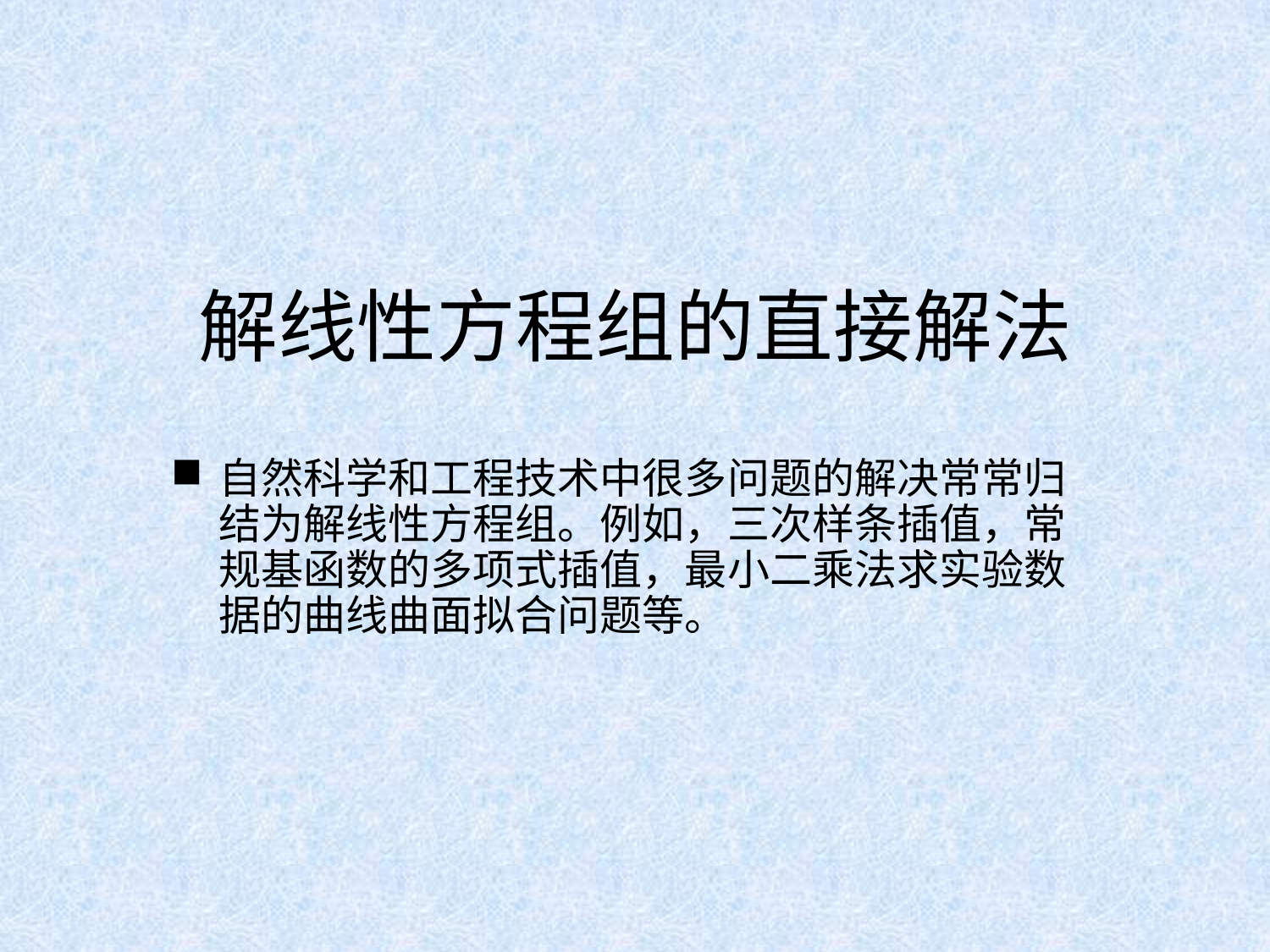

# 解线性方程组的直接解法
自然科学和工程技术中很多问题的解决常常归结为解线性方程组。例如，三次样条插值，常规基函数的多项式插值，最小二乘法求实验数据的曲线曲面拟合问题等。